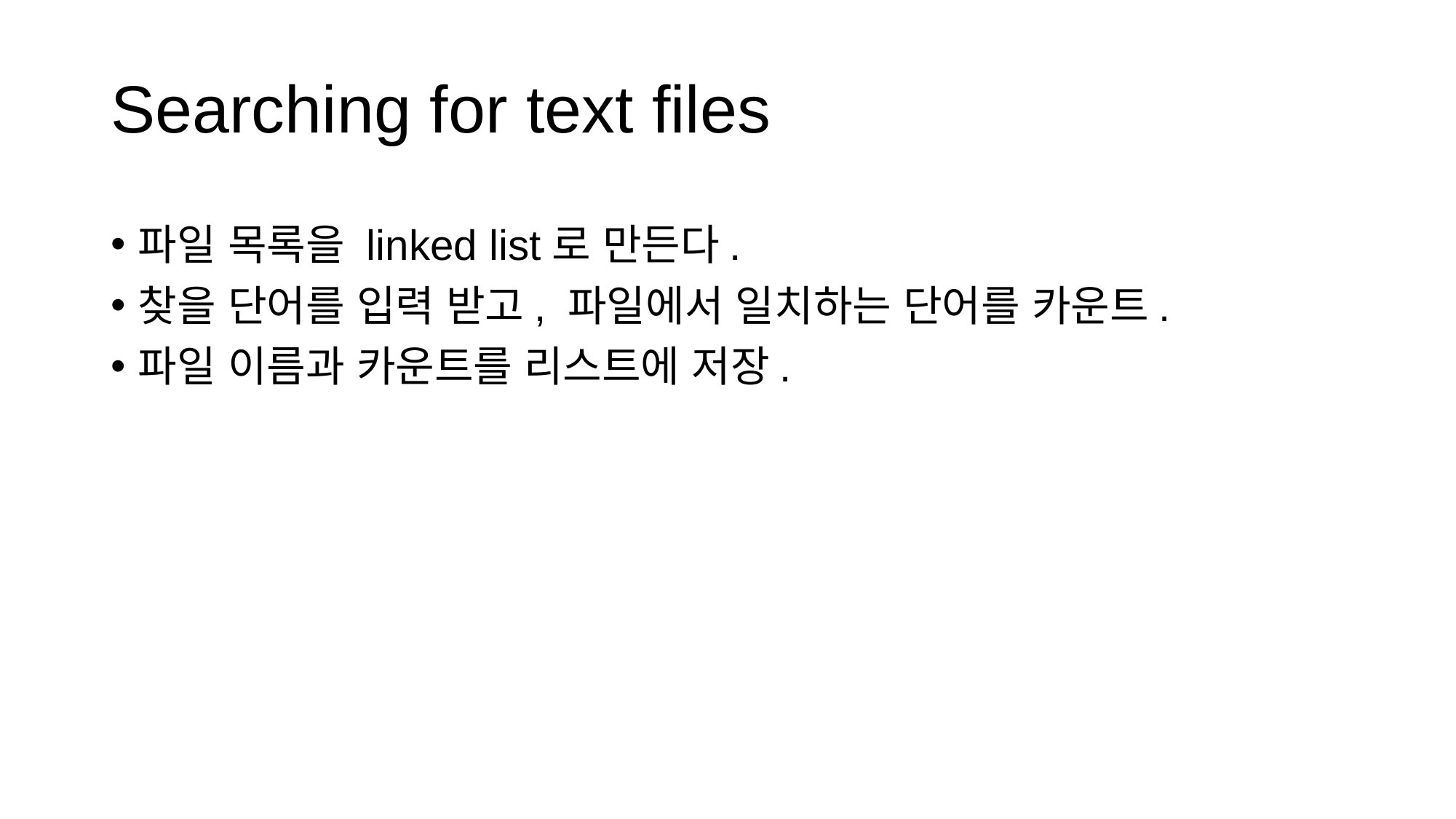

# Searching for text files
파일 목록을 linked list로 만든다.
찾을 단어를 입력 받고, 파일에서 일치하는 단어를 카운트.
파일 이름과 카운트를 리스트에 저장.